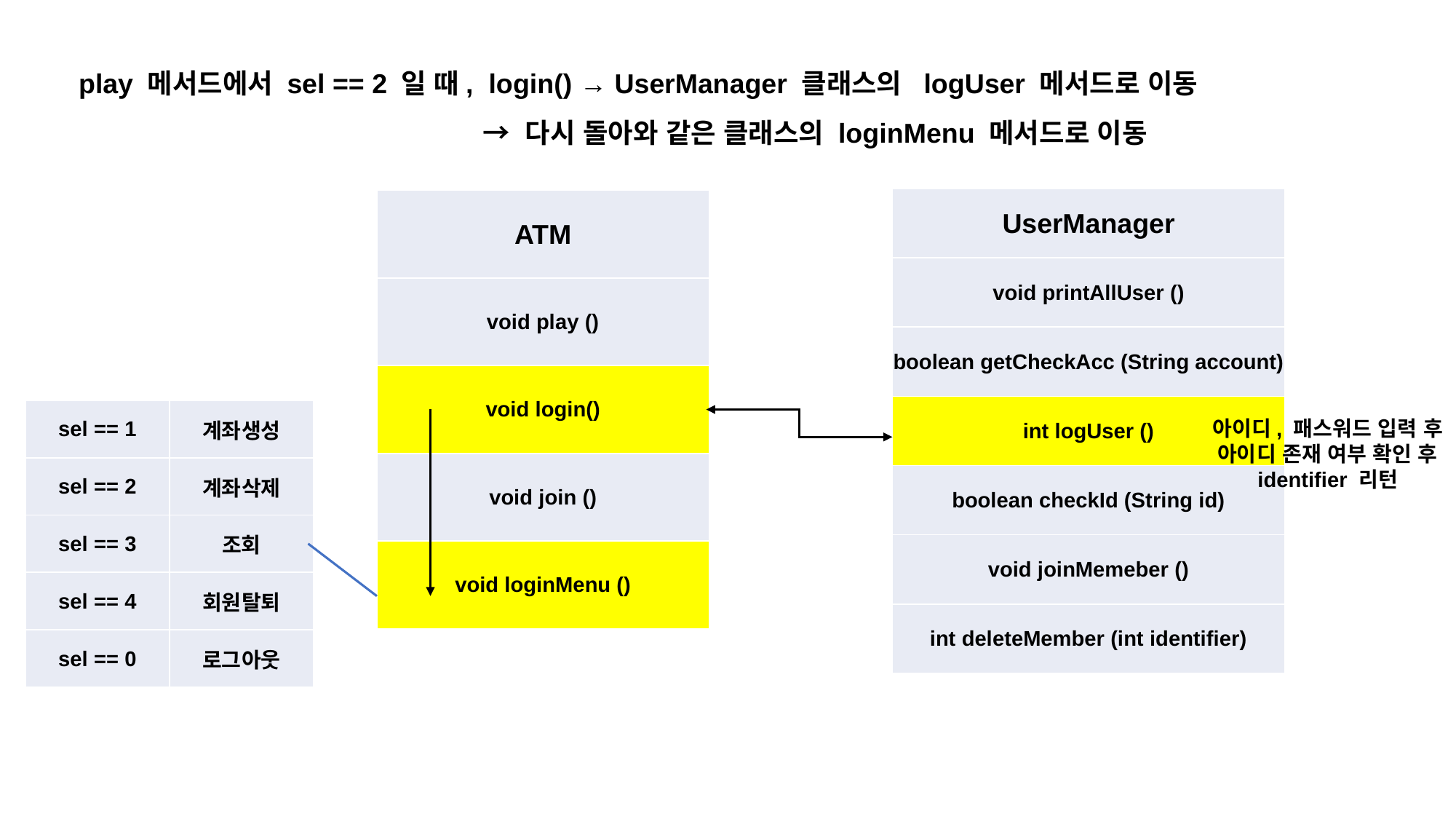

play 메서드에서 sel == 2 일 때,  login() → UserManager 클래스의  logUser 메서드로 이동
                                                     → 다시 돌아와 같은 클래스의 loginMenu 메서드로 이동
| UserManager |
| --- |
| void printAllUser () |
| boolean getCheckAcc (String account) |
| int logUser () |
| boolean checkId (String id) |
| void joinMemeber () |
| int deleteMember (int identifier) |
| ATM |
| --- |
| void play () |
| void login() |
| void join () |
| void loginMenu () |
| sel == 1 | 계좌생성 |
| --- | --- |
| sel == 2 | 계좌삭제 |
| sel == 3 | 조회 |
| sel == 4 | 회원탈퇴 |
| sel == 0 | 로그아웃 |
아이디, 패스워드 입력 후 아이디 존재 여부 확인 후 identifier 리턴